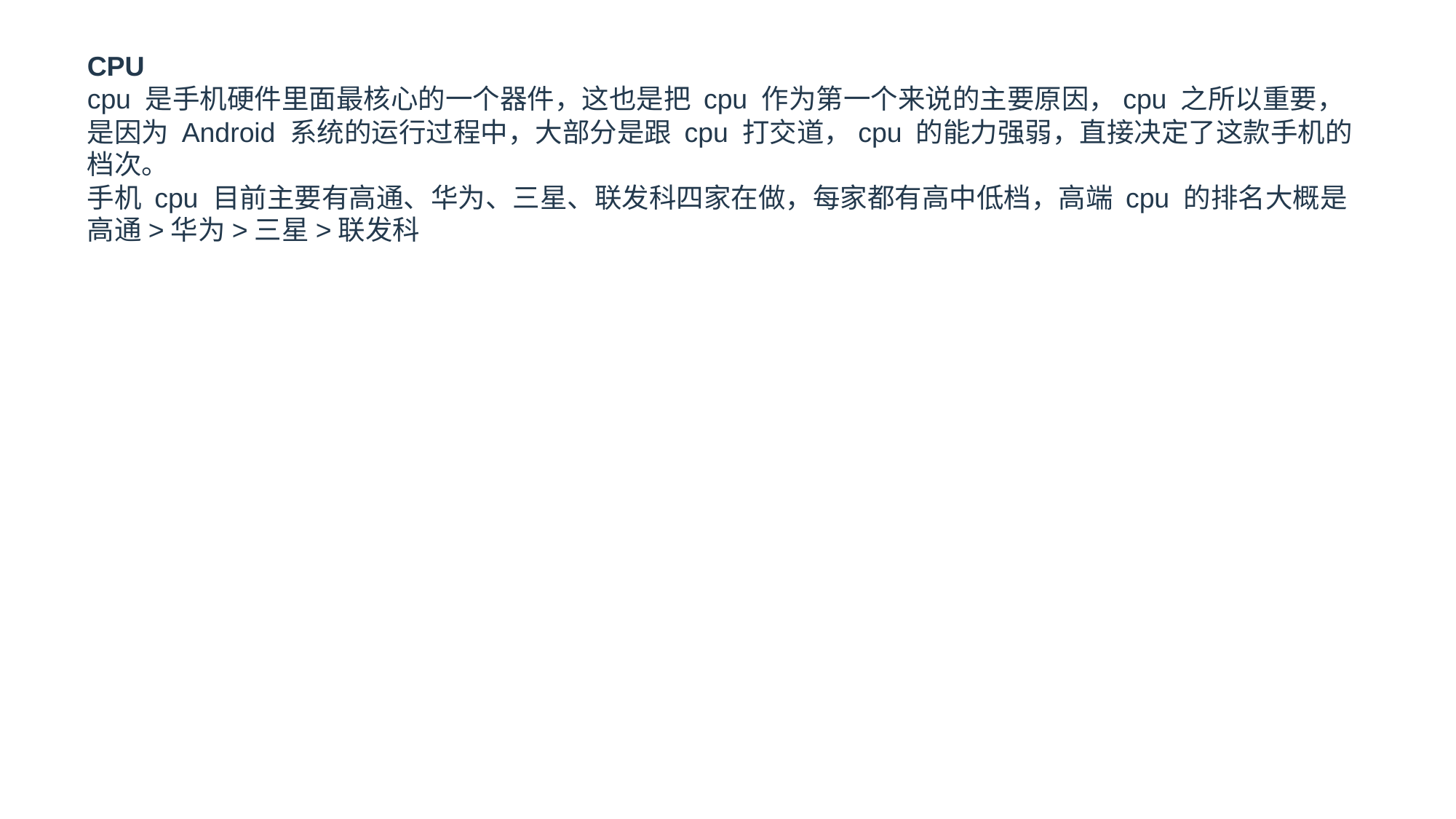

CPU
cpu 是手机硬件里面最核心的一个器件，这也是把 cpu 作为第一个来说的主要原因，cpu 之所以重要，是因为 Android 系统的运行过程中，大部分是跟 cpu 打交道，cpu 的能力强弱，直接决定了这款手机的档次。
手机 cpu 目前主要有高通、华为、三星、联发科四家在做，每家都有高中低档，高端 cpu 的排名大概是 高通>华为>三星>联发科